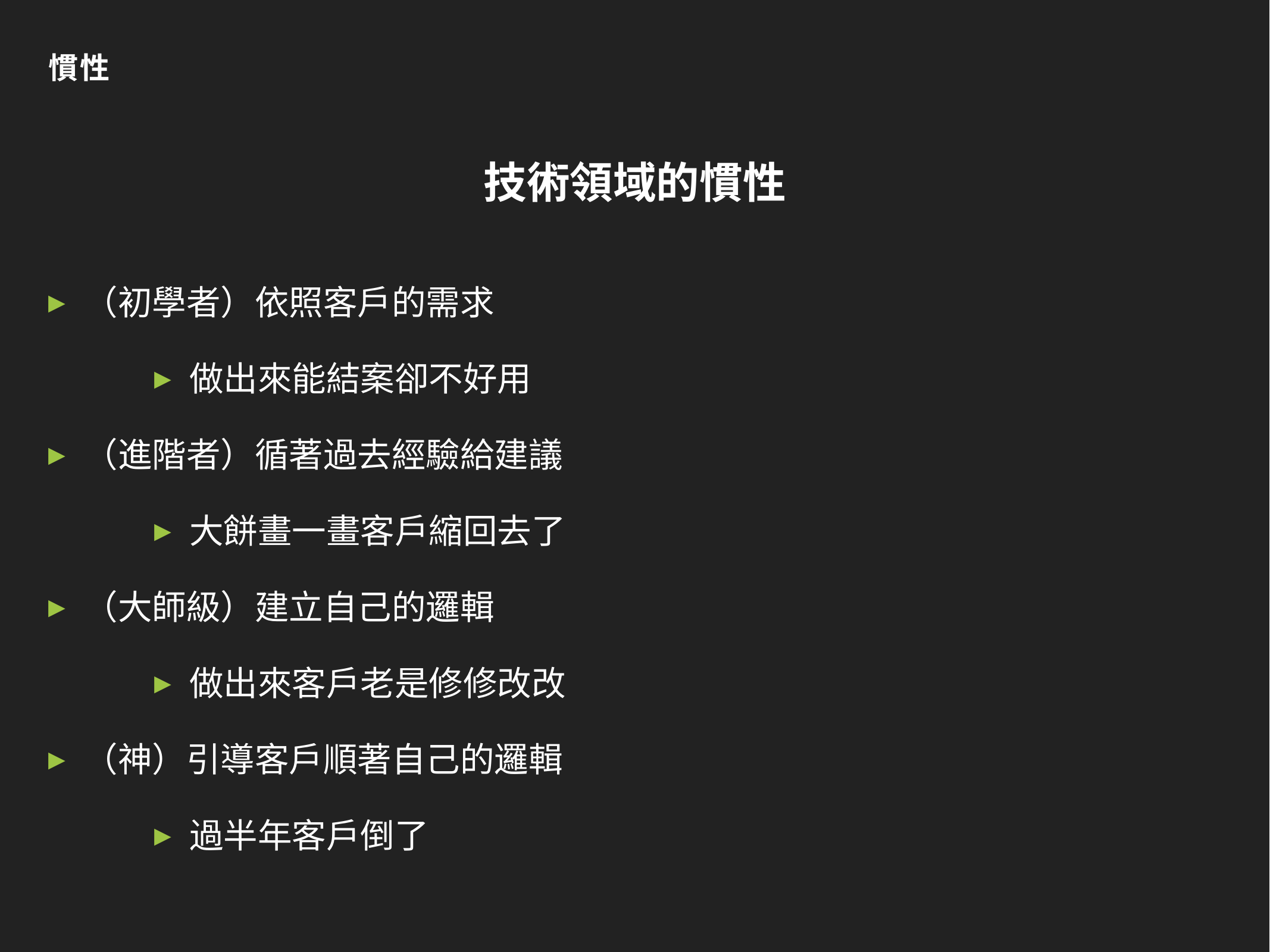

慣性
# 技術領域的慣性
（初學者）依照客戶的需求
做出來能結案卻不好用
（進階者）循著過去經驗給建議
大餅畫一畫客戶縮回去了
（大師級）建立自己的邏輯
做出來客戶老是修修改改
（神）引導客戶順著自己的邏輯
過半年客戶倒了